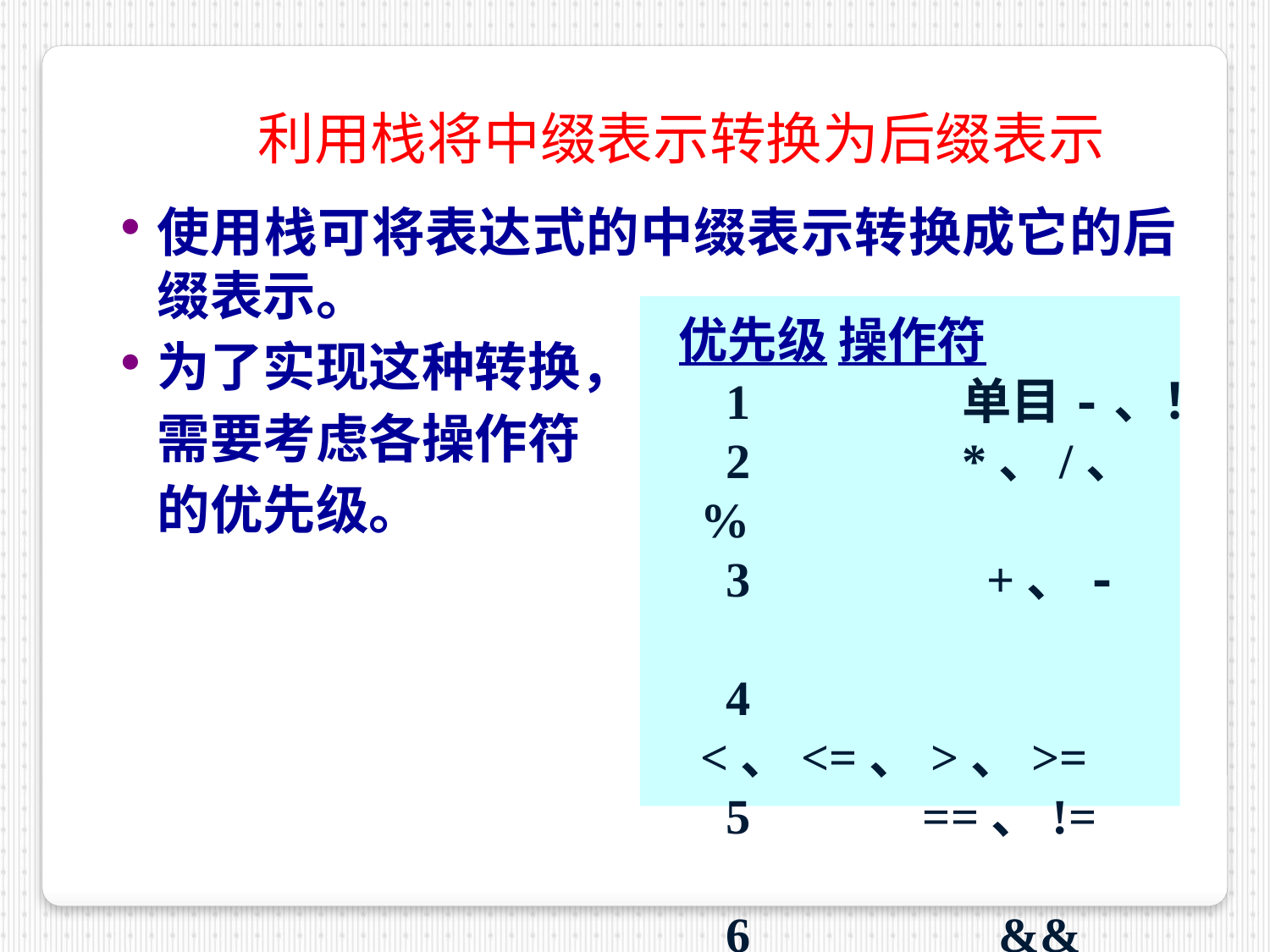

利用栈将中缀表示转换为后缀表示
使用栈可将表达式的中缀表示转换成它的后缀表示。
为了实现这种转换，
	需要考虑各操作符
	的优先级。
 优先级	 操作符
      1	          单目-、！
      2	           *、/、%
      3	             +、-
      4	    <、<=、>、>=
      5              ==、!=
      6	              &&
      7	                ||